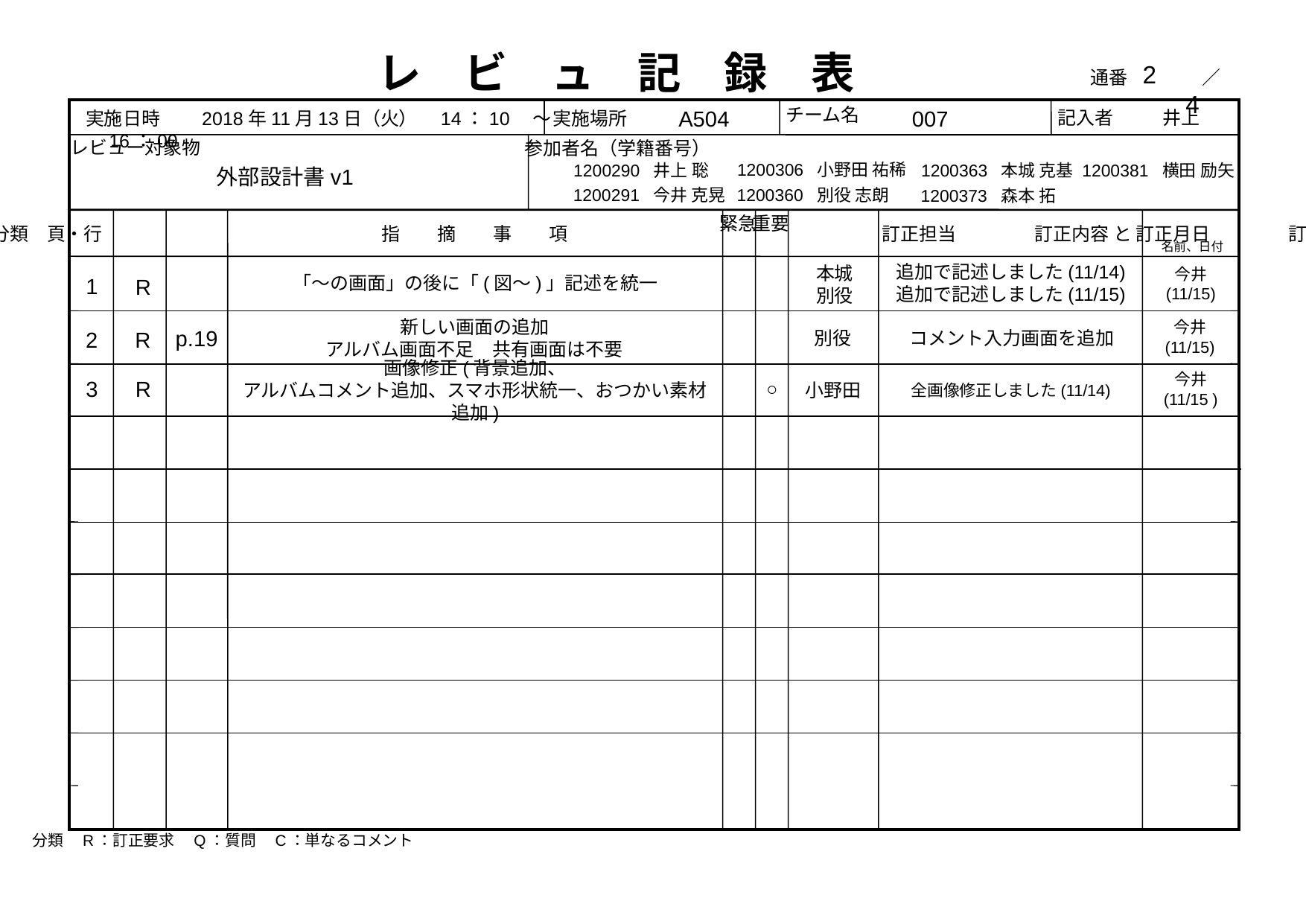

レ　ビ　ュ　記　録　表
通番　　　　／
チーム名

記入者
実施日時　　2018年11月13日（火）　14：10　～　16：00
実施場所
レビュー対象物
参加者名（学籍番号）

重要
緊急

番号　分類　頁・行　　　　　　　　　　　　　　　指　　摘　　事　　項　　　　　　　　　　　　             　　訂正担当　　　 　訂正内容 と 訂正月日　 　　　訂正確認
名前、日付

分類　R：訂正要求　Q：質問　C：単なるコメント
2　　　4
007
A504
井上
1200306  小野田 祐稀
1200381  横田 励矢
1200363  本城 克基
1200290  井上 聡
外部設計書v1
1200291  今井 克晃
1200360  別役 志朗
1200373  森本 拓
追加で記述しました(11/14)
追加で記述しました(11/15)
本城
別役
今井
(11/15)
「～の画面」の後に「(図～)」記述を統一
1
R
新しい画面の追加
アルバム画面不足　共有画面は不要
今井
(11/15)
2
コメント入力画面を追加
別役
R
p.19
画像修正(背景追加、
アルバムコメント追加、スマホ形状統一、おつかい素材追加)
今井
(11/15 )
3
R
小野田
全画像修正しました(11/14)
○